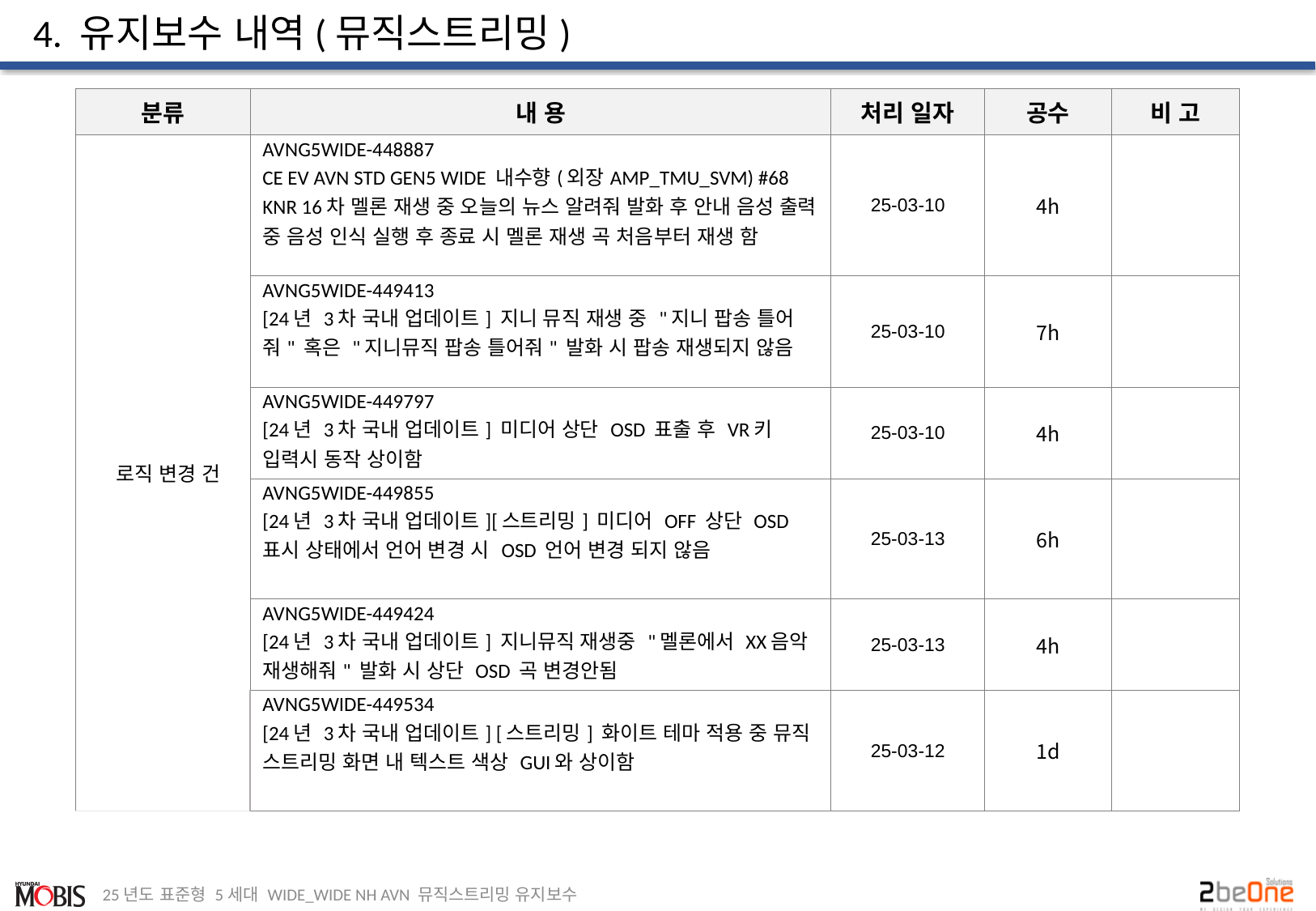

# 4. 유지보수 내역(뮤직스트리밍)
| 분류 | 내 용 | 처리 일자 | 공수 | 비 고 |
| --- | --- | --- | --- | --- |
| 로직 변경 건 | AVNG5WIDE-448887 CE EV AVN STD GEN5 WIDE 내수향(외장AMP\_TMU\_SVM) #68 KNR 16차 멜론 재생 중 오늘의 뉴스 알려줘 발화 후 안내 음성 출력 중 음성 인식 실행 후 종료 시 멜론 재생 곡 처음부터 재생 함 | 25-03-10 | 4h |  |
|  | AVNG5WIDE-449413 [24년 3차 국내 업데이트] 지니 뮤직 재생 중 "지니 팝송 틀어줘" 혹은 "지니뮤직 팝송 틀어줘" 발화 시 팝송 재생되지 않음 | 25-03-10 | 7h |  |
|  | AVNG5WIDE-449797 [24년 3차 국내 업데이트] 미디어 상단 OSD 표출 후 VR키 입력시 동작 상이함 | 25-03-10 | 4h |  |
|  | AVNG5WIDE-449855 [24년 3차 국내 업데이트][스트리밍] 미디어 OFF 상단 OSD 표시 상태에서 언어 변경 시 OSD 언어 변경 되지 않음 | 25-03-13 | 6h |  |
|  | AVNG5WIDE-449424 [24년 3차 국내 업데이트] 지니뮤직 재생중 "멜론에서 XX음악 재생해줘" 발화 시 상단 OSD 곡 변경안됨 | 25-03-13 | 4h |  |
|  | AVNG5WIDE-449534 [24년 3차 국내 업데이트] [스트리밍] 화이트 테마 적용 중 뮤직 스트리밍 화면 내 텍스트 색상 GUI와 상이함 | 25-03-12 | 1d |  |
25년도 표준형 5세대 WIDE_WIDE NH AVN 뮤직스트리밍 유지보수